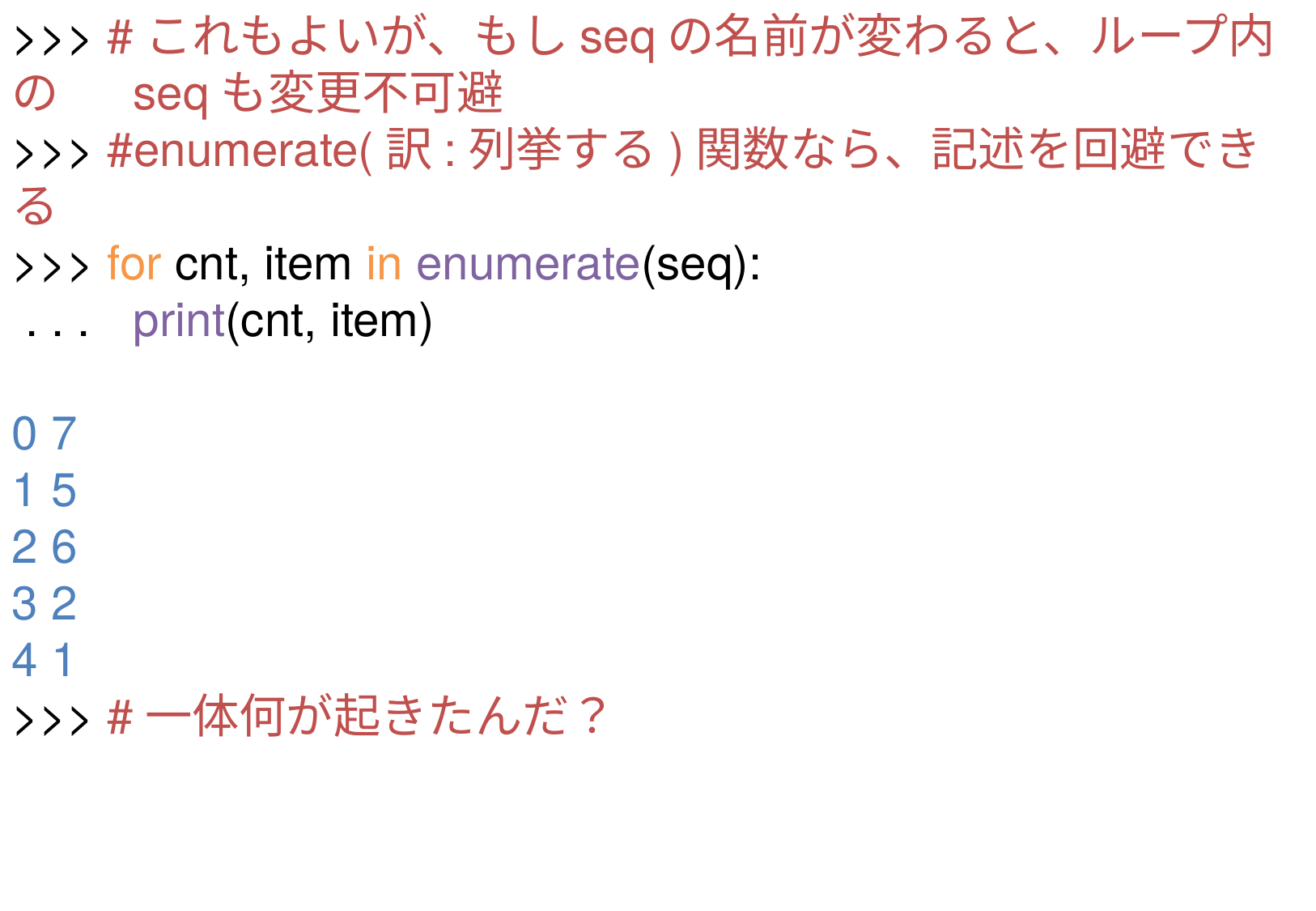

>>> #これもよいが、もしseqの名前が変わると、ループ内の	seqも変更不可避
>>> #enumerate(訳:列挙する)関数なら、記述を回避できる
>>> for cnt, item in enumerate(seq):
 . . . 	print(cnt, item)

0 7
1 5
2 6
3 2
4 1
>>> #一体何が起きたんだ？